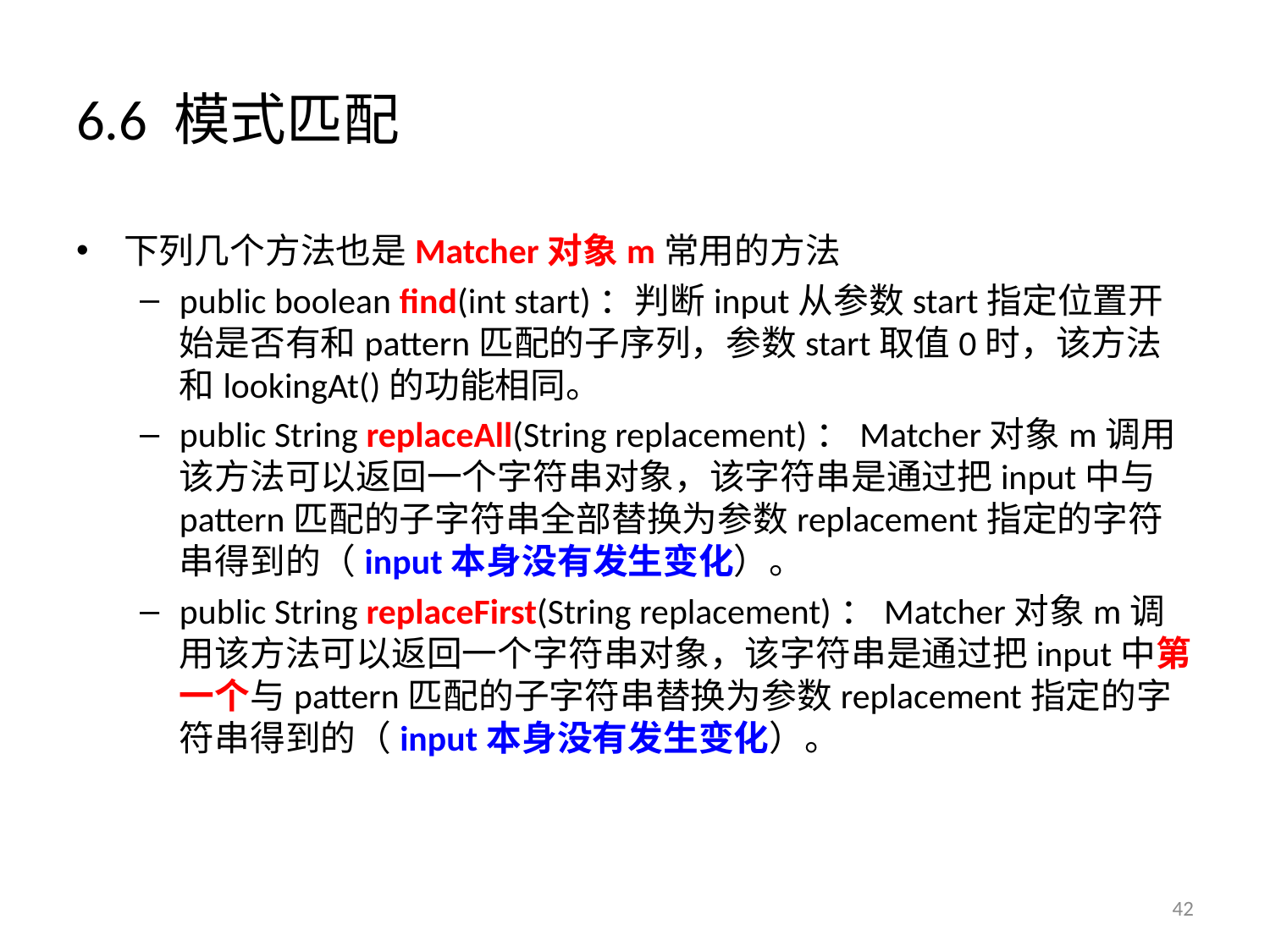

# 6.6 模式匹配
下列几个方法也是Matcher对象m常用的方法
public boolean find(int start)：判断input从参数start指定位置开始是否有和pattern匹配的子序列，参数start取值0时，该方法和lookingAt()的功能相同。
public String replaceAll(String replacement)：Matcher对象m调用该方法可以返回一个字符串对象，该字符串是通过把input中与pattern匹配的子字符串全部替换为参数replacement指定的字符串得到的（input本身没有发生变化）。
public String replaceFirst(String replacement)：Matcher对象m调用该方法可以返回一个字符串对象，该字符串是通过把input中第一个与pattern匹配的子字符串替换为参数replacement指定的字符串得到的（input本身没有发生变化）。
42